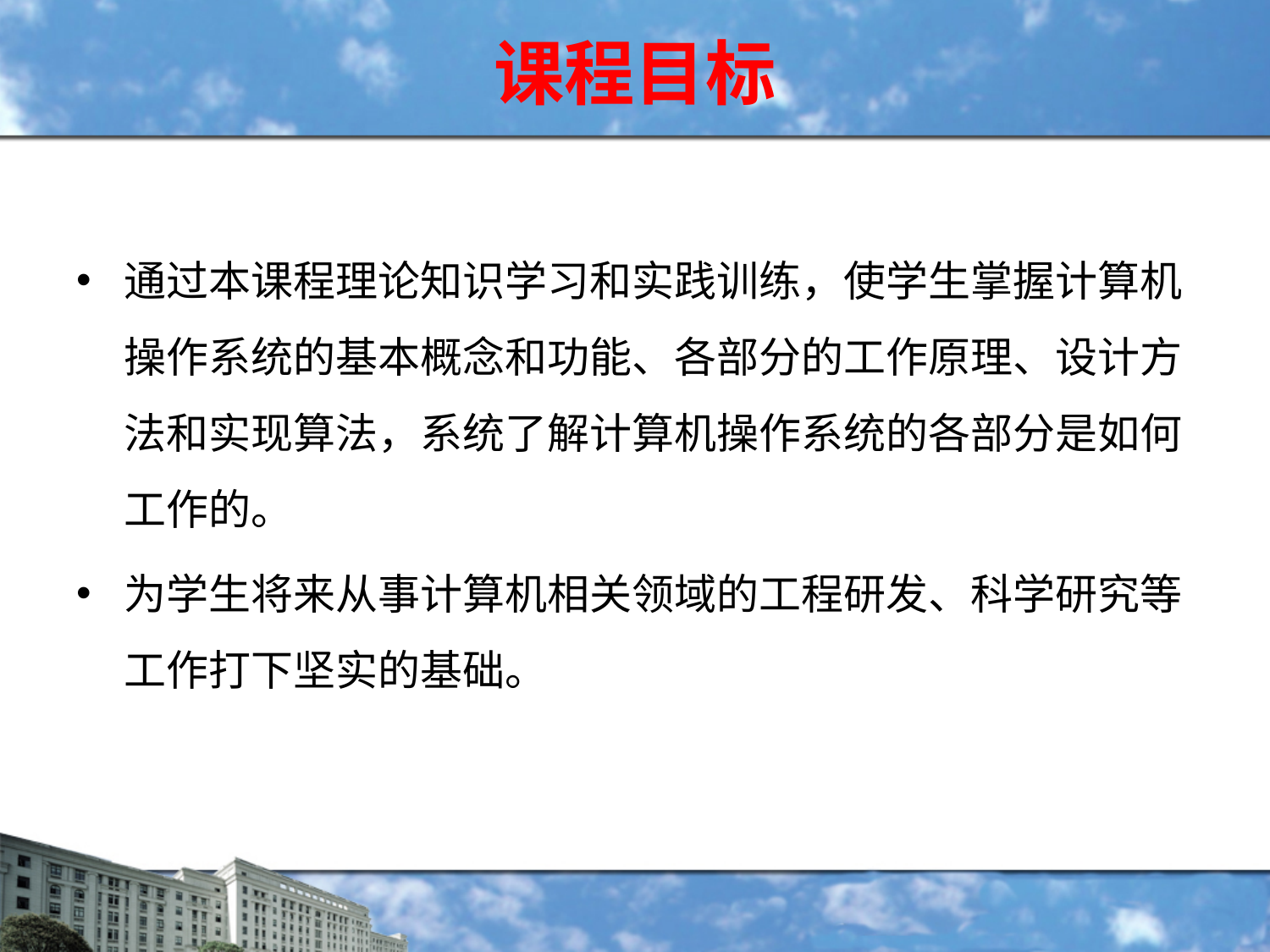

# 课程目标
通过本课程理论知识学习和实践训练，使学生掌握计算机操作系统的基本概念和功能、各部分的工作原理、设计方法和实现算法，系统了解计算机操作系统的各部分是如何工作的。
为学生将来从事计算机相关领域的工程研发、科学研究等工作打下坚实的基础。